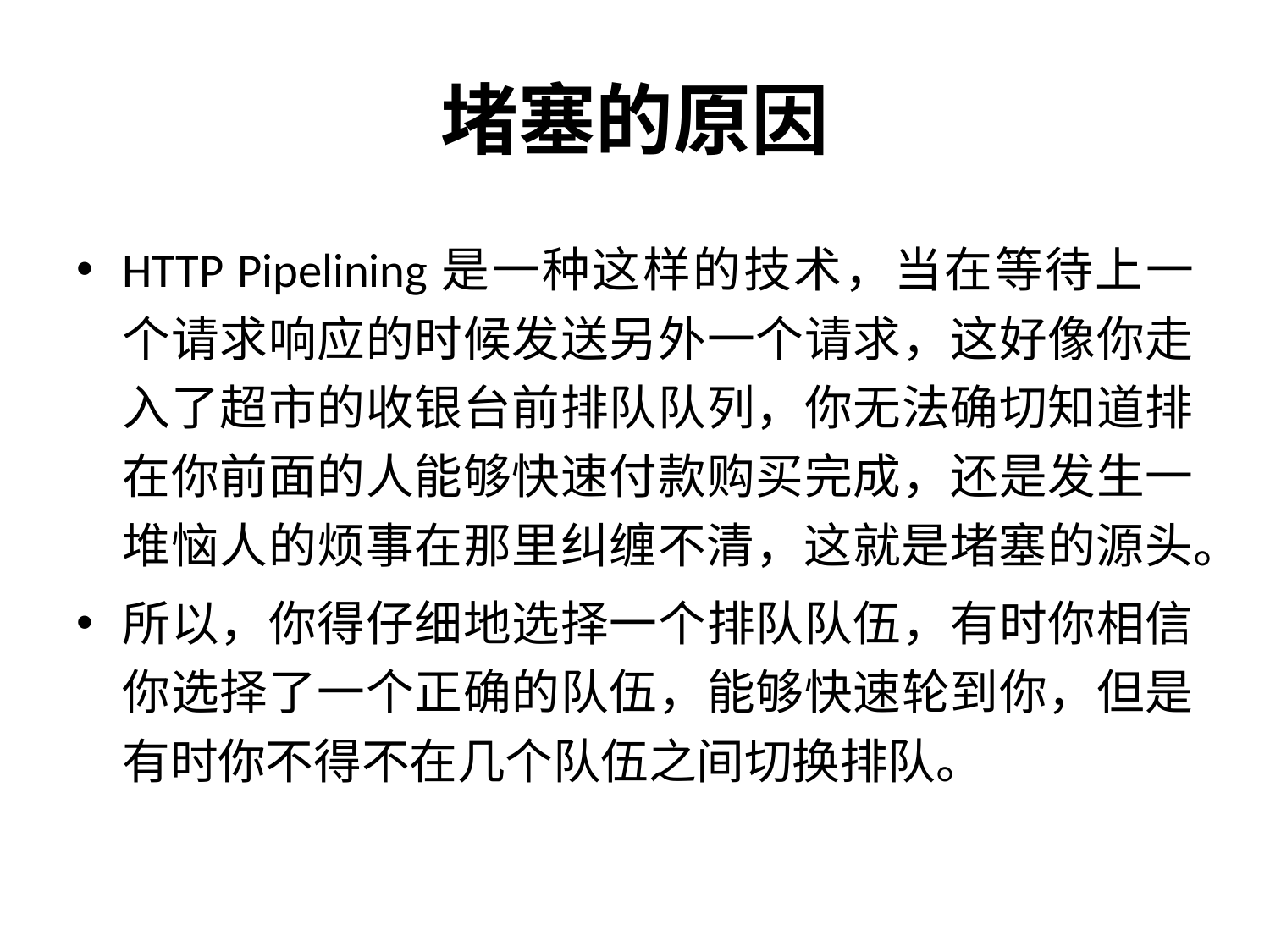

# 堵塞的原因
HTTP Pipelining是一种这样的技术，当在等待上一个请求响应的时候发送另外一个请求，这好像你走入了超市的收银台前排队队列，你无法确切知道排在你前面的人能够快速付款购买完成，还是发生一堆恼人的烦事在那里纠缠不清，这就是堵塞的源头。
所以，你得仔细地选择一个排队队伍，有时你相信你选择了一个正确的队伍，能够快速轮到你，但是有时你不得不在几个队伍之间切换排队。